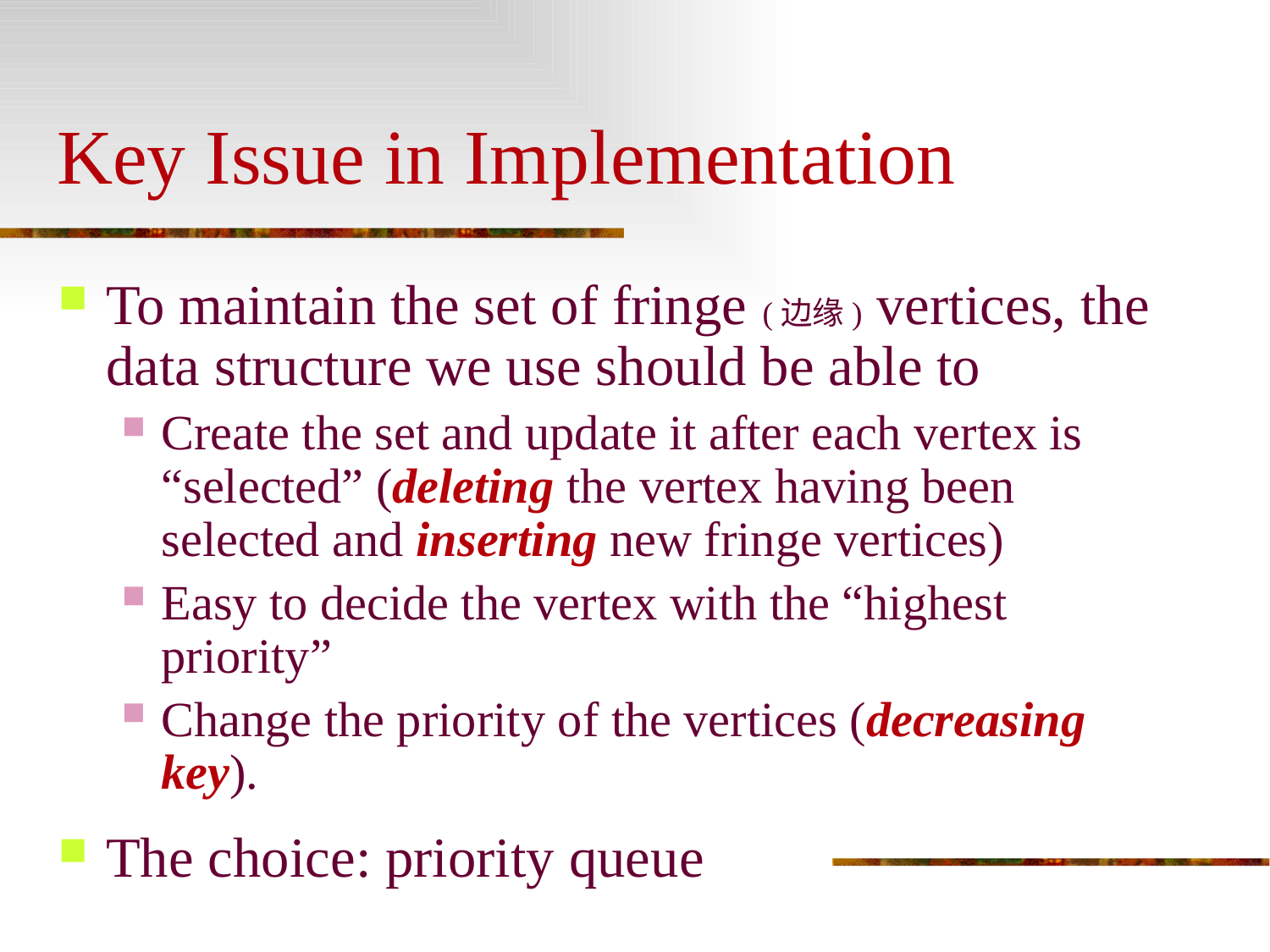

# Key Issue in Implementation
To maintain the set of fringe (边缘) vertices, the data structure we use should be able to
Create the set and update it after each vertex is “selected” (deleting the vertex having been selected and inserting new fringe vertices)
Easy to decide the vertex with the “highest priority”
Change the priority of the vertices (decreasing key).
The choice: priority queue